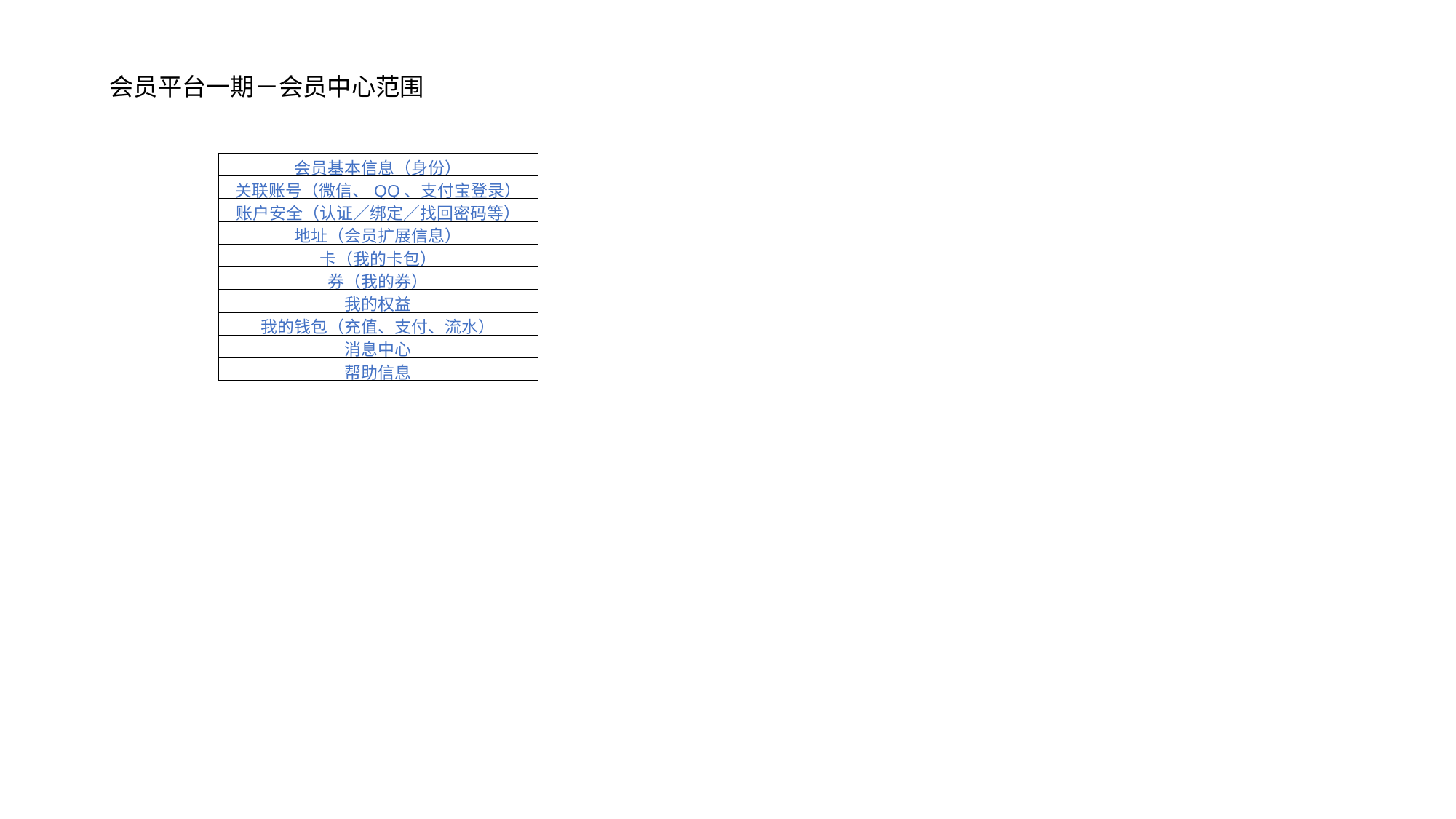

会员平台一期－会员中心范围

| 会员基本信息（身份） |
| --- |
| 关联账号（微信、QQ、支付宝登录） |
| 账户安全（认证／绑定／找回密码等） |
| 地址（会员扩展信息） |
| 卡（我的卡包） |
| 券（我的券） |
| 我的权益 |
| 我的钱包（充值、支付、流水） |
| 消息中心 |
| 帮助信息 |